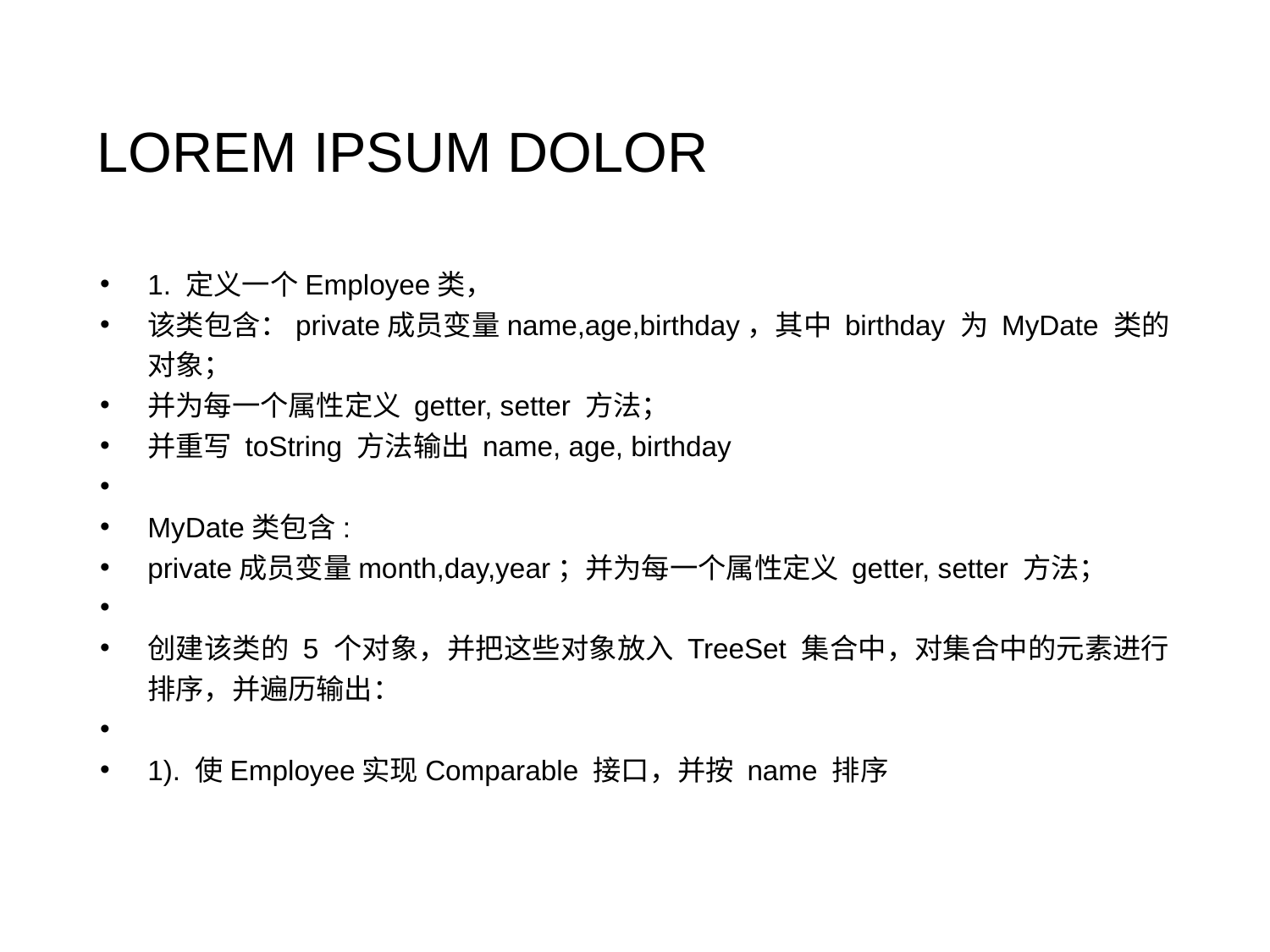

# LOREM IPSUM DOLOR
1. 定义一个Employee类，
该类包含：private成员变量name,age,birthday，其中 birthday 为 MyDate 类的对象；
并为每一个属性定义 getter, setter 方法；
并重写 toString 方法输出 name, age, birthday

MyDate类包含:
private成员变量month,day,year；并为每一个属性定义 getter, setter 方法；

创建该类的 5 个对象，并把这些对象放入 TreeSet 集合中，对集合中的元素进行排序，并遍历输出：

1). 使Employee实现Comparable 接口，并按 name 排序